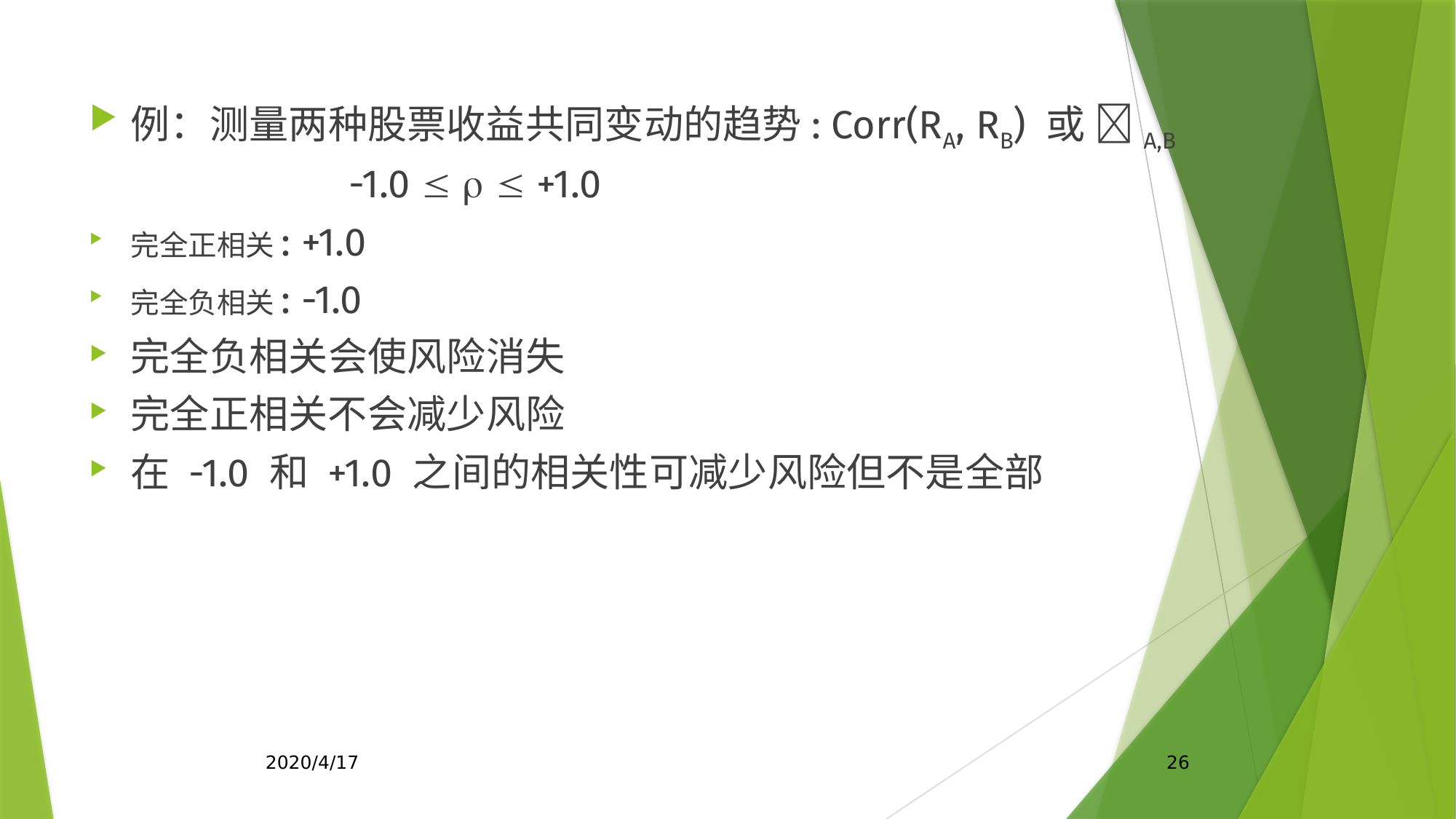

例：测量两种股票收益共同变动的趋势: Corr(RA, RB) 或 ρA,B
			-1.0 ≤ ρ ≤ +1.0
完全正相关: +1.0
完全负相关: -1.0
完全负相关会使风险消失
完全正相关不会减少风险
在 -1.0 和 +1.0 之间的相关性可减少风险但不是全部

2020/4/17
26